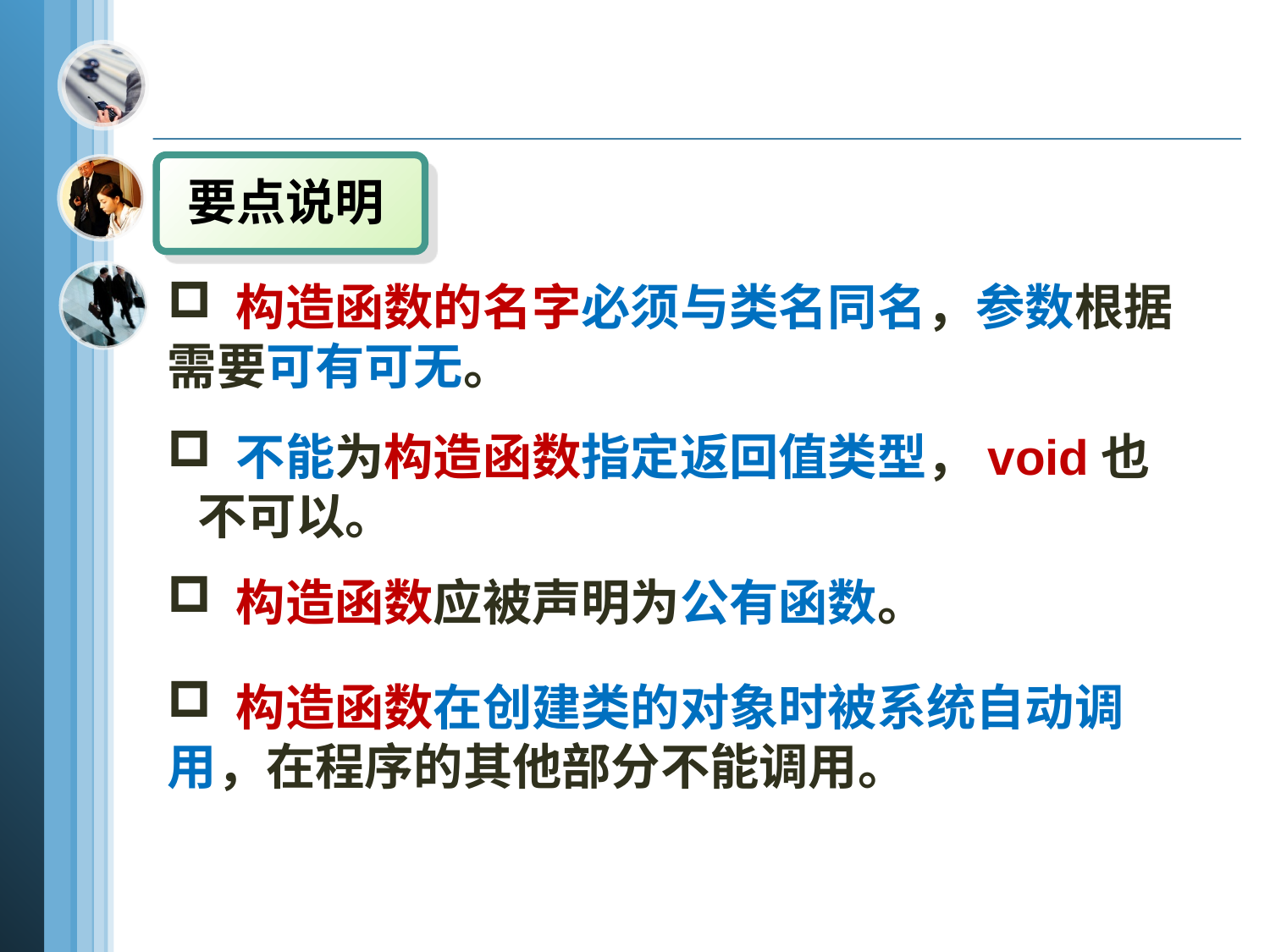

要点说明
 构造函数的名字必须与类名同名，参数根据需要可有可无。
 不能为构造函数指定返回值类型，void也不可以。
 构造函数应被声明为公有函数。
 构造函数在创建类的对象时被系统自动调用，在程序的其他部分不能调用。